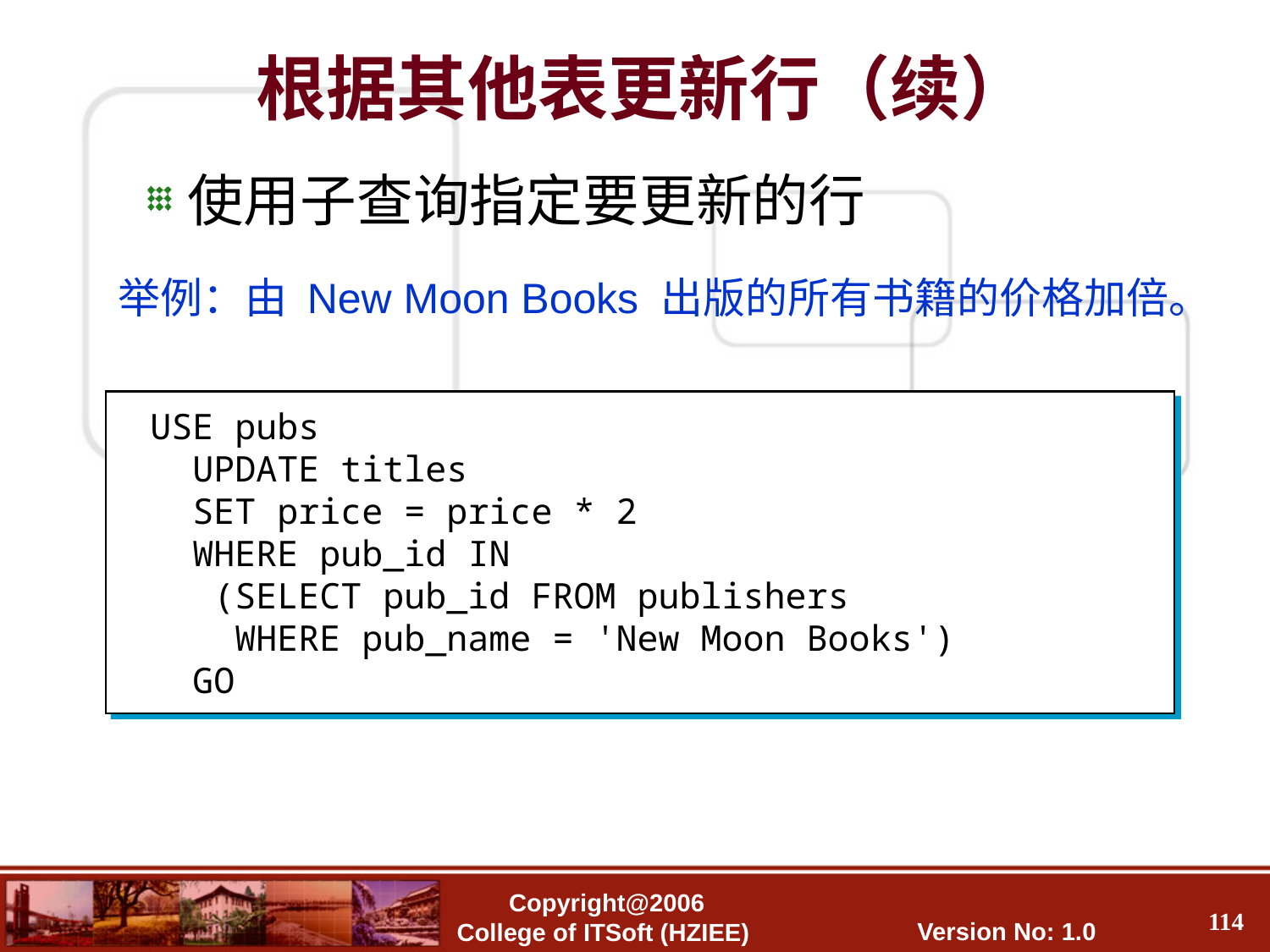

根据其他表更新行（续）
使用子查询指定要更新的行
举例：由 New Moon Books 出版的所有书籍的价格加倍。
USE pubs
  UPDATE titles
  SET price = price * 2
  WHERE pub_id IN
   (SELECT pub_id FROM publishers
    WHERE pub_name = 'New Moon Books')
  GO